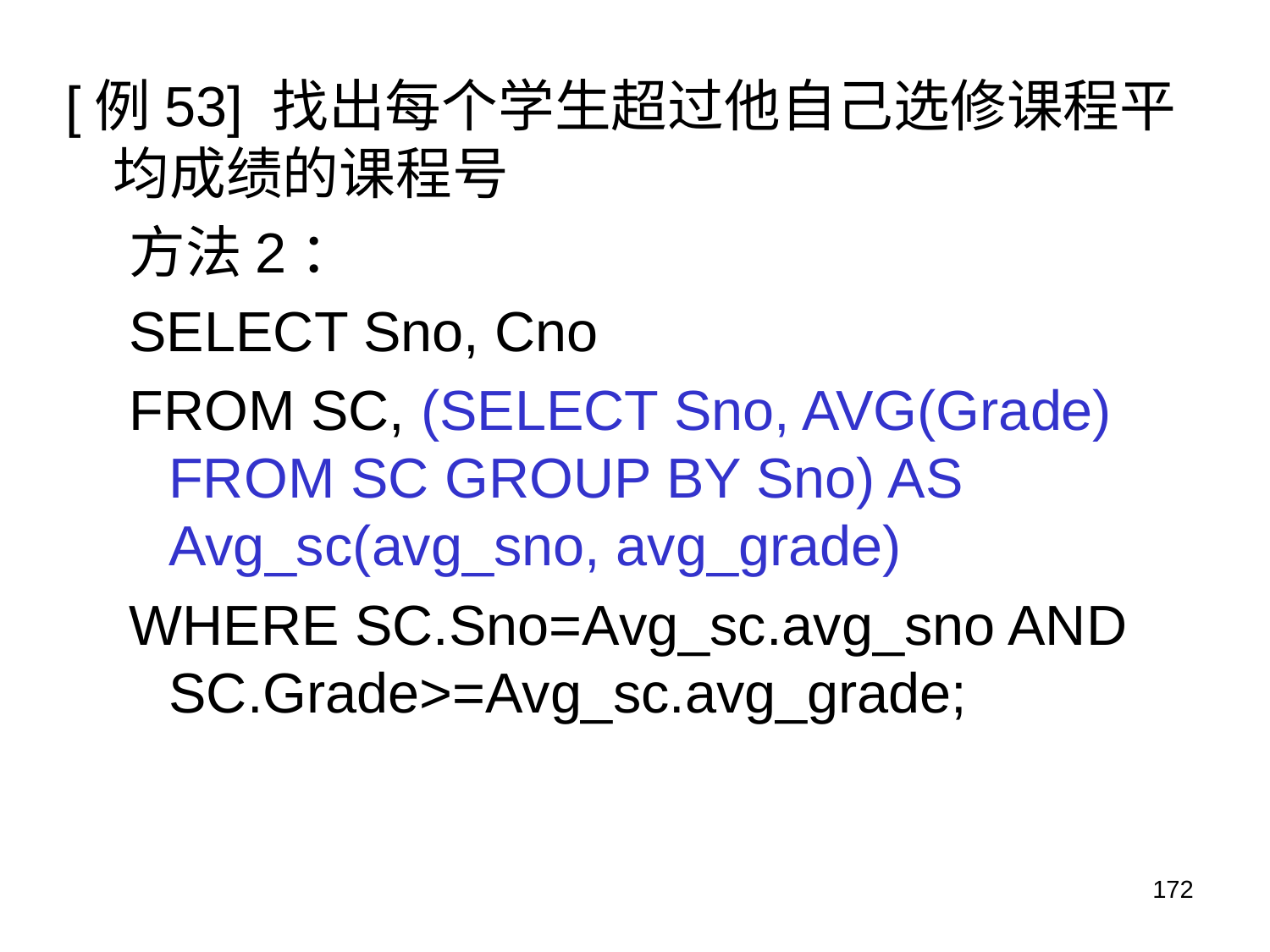

[例53] 找出每个学生超过他自己选修课程平均成绩的课程号
方法2：
SELECT Sno, Cno
FROM SC, (SELECT Sno, AVG(Grade)    FROM SC GROUP BY Sno) AS Avg_sc(avg_sno, avg_grade)
WHERE SC.Sno=Avg_sc.avg_sno AND SC.Grade>=Avg_sc.avg_grade;
172